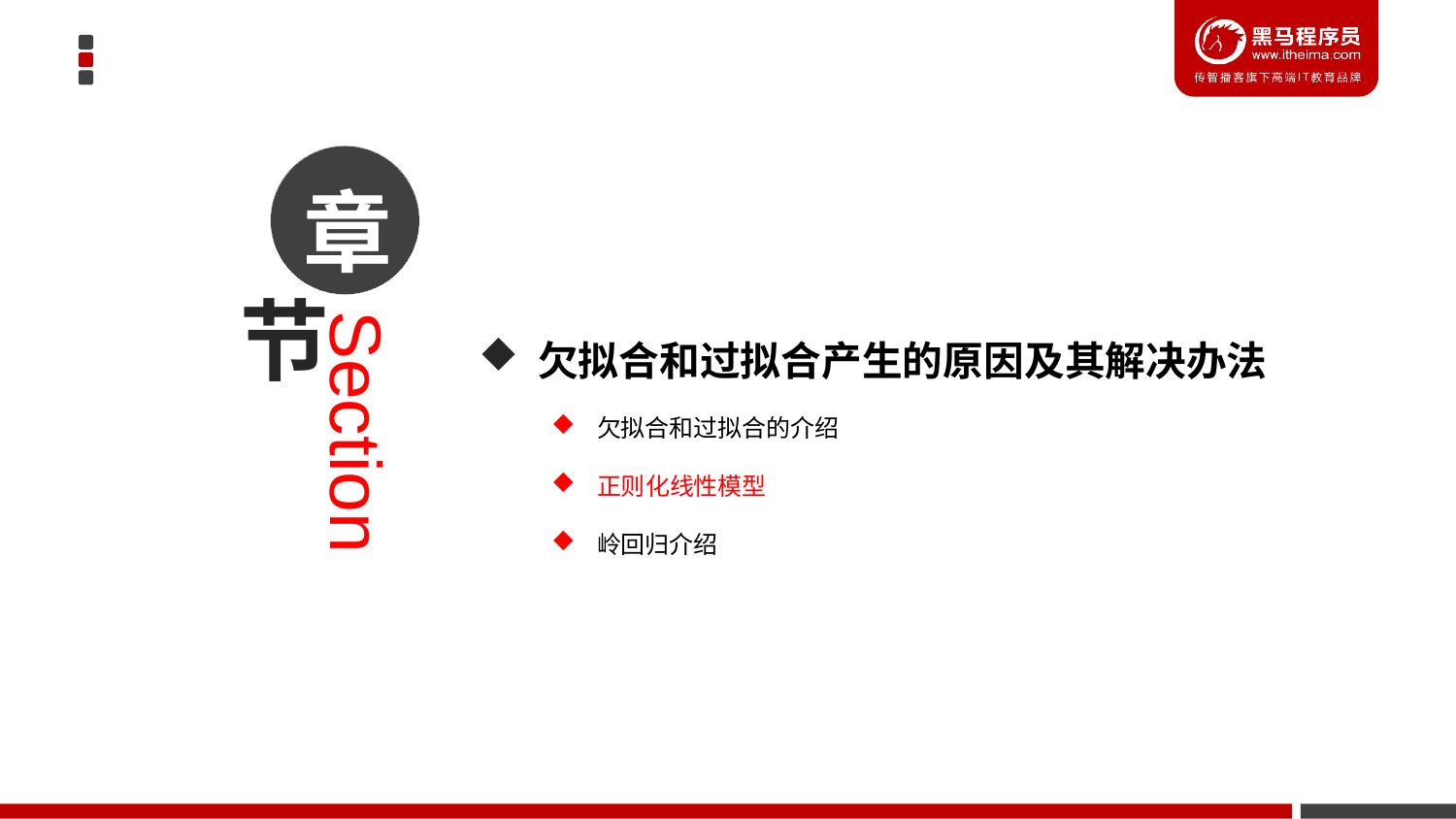

章
 欠拟合和过拟合产生的原因及其解决办法
欠拟合和过拟合的介绍
正则化线性模型
岭回归介绍
节
Section